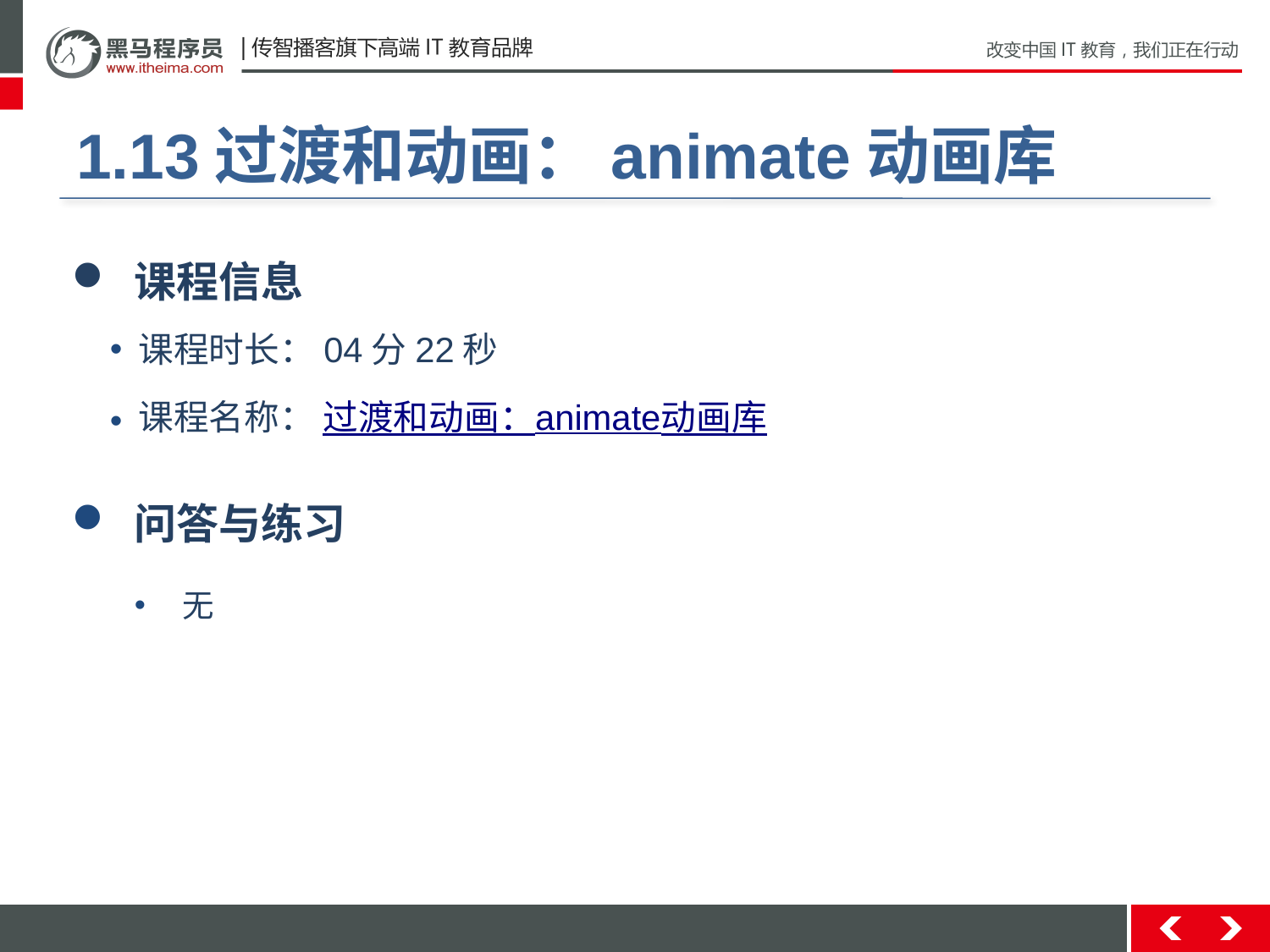

#
1.13过渡和动画：animate动画库
 课程信息
 课程时长：04分22秒
 课程名称： 过渡和动画：animate动画库
 问答与练习
无